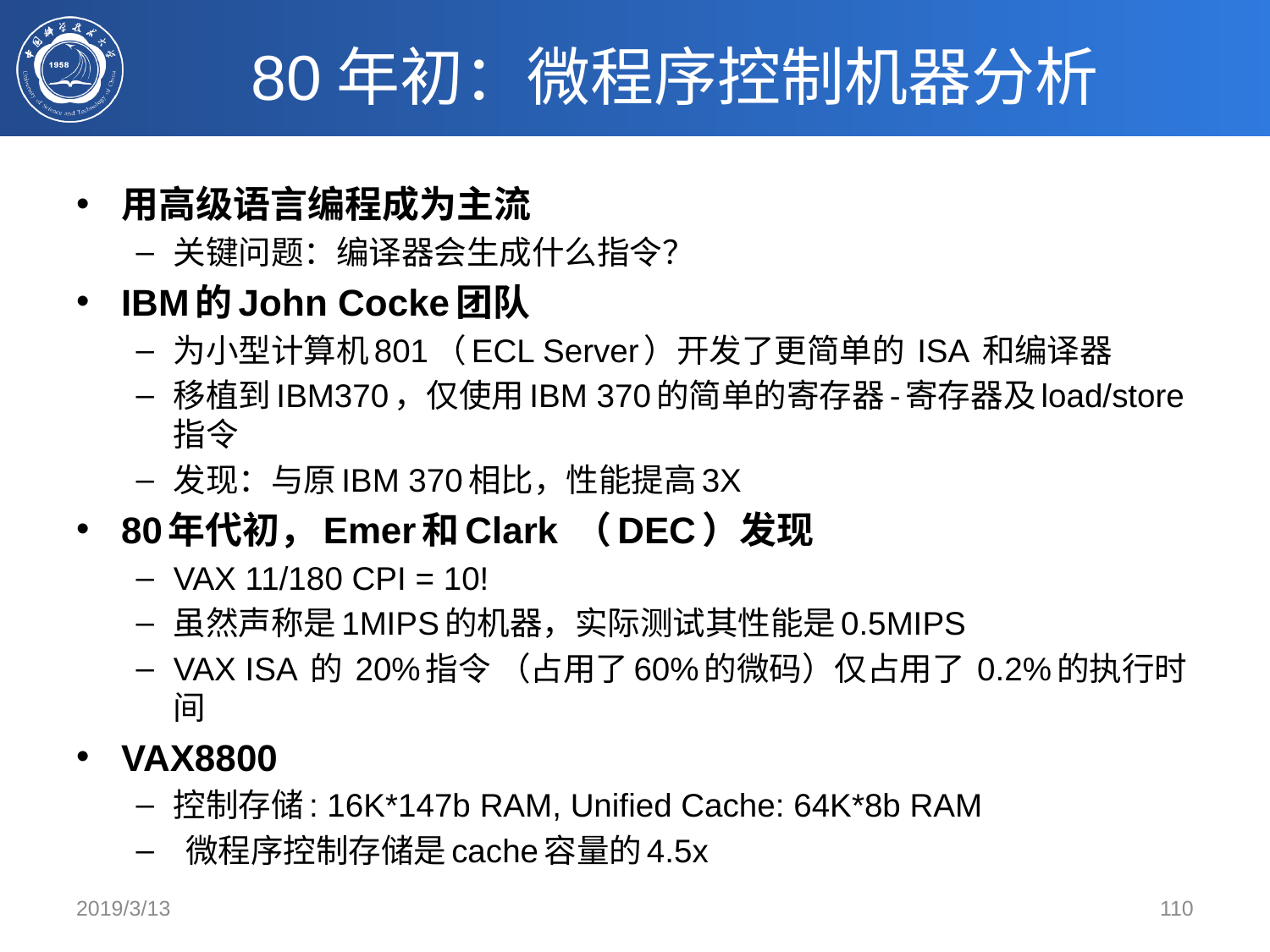

# 80年初：微程序控制机器分析
用高级语言编程成为主流
关键问题：编译器会生成什么指令？
IBM的John Cocke团队
为小型计算机801（ECL Server）开发了更简单的 ISA 和编译器
移植到IBM370，仅使用IBM 370的简单的寄存器-寄存器及load/store指令
发现：与原IBM 370相比，性能提高3X
80年代初，Emer和Clark （DEC）发现
VAX 11/180 CPI = 10!
虽然声称是1MIPS的机器，实际测试其性能是0.5MIPS
VAX ISA 的 20%指令 （占用了60%的微码）仅占用了 0.2%的执行时间
VAX8800
控制存储: 16K*147b RAM, Unified Cache: 64K*8b RAM
 微程序控制存储是cache容量的4.5x

2019/3/13
110